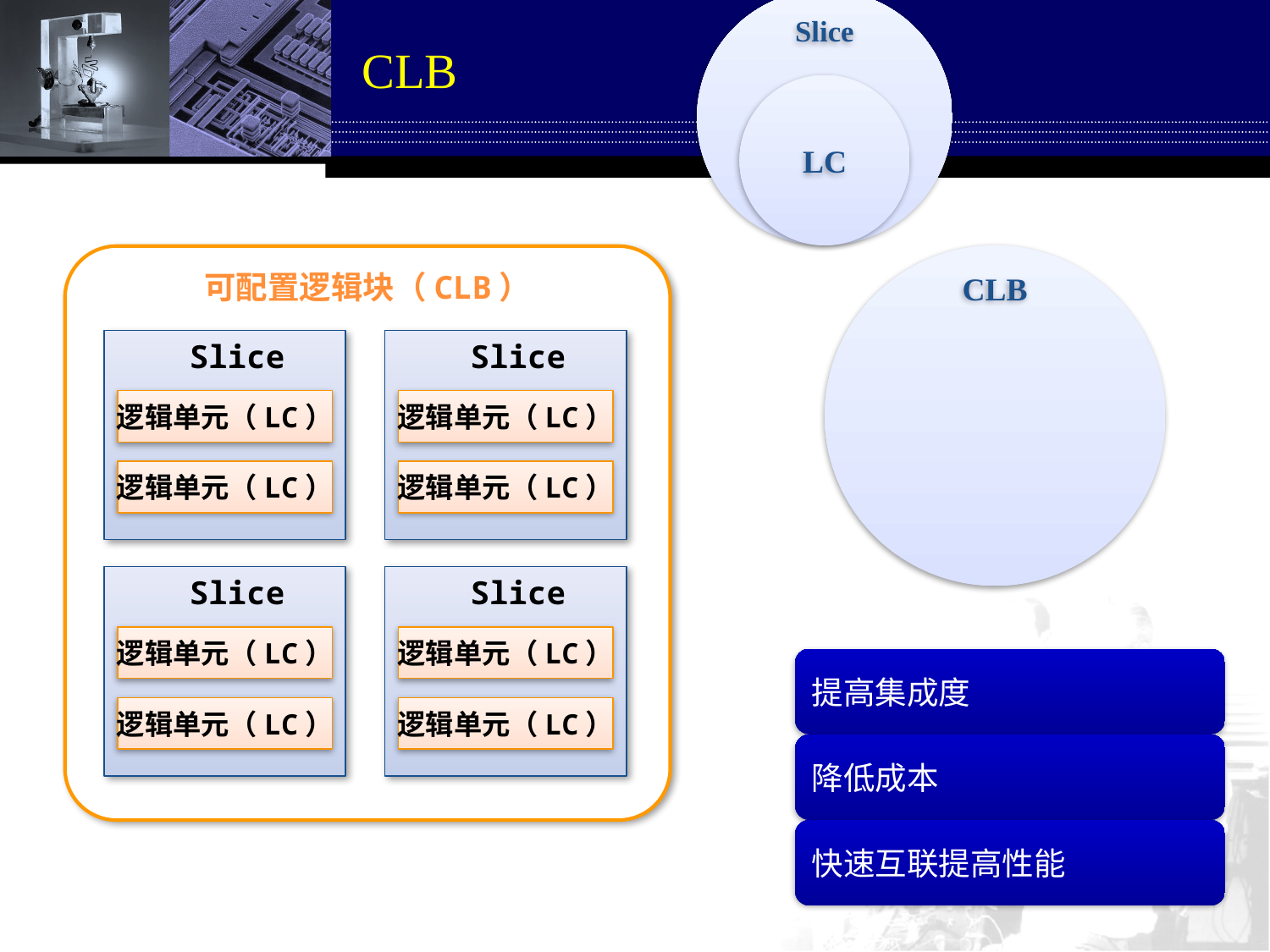

# CLB
CLB
Slice
LC
可配置逻辑块（CLB）
Slice
逻辑单元（LC）
逻辑单元（LC）
Slice
逻辑单元（LC）
逻辑单元（LC）
Slice
逻辑单元（LC）
逻辑单元（LC）
Slice
逻辑单元（LC）
逻辑单元（LC）
提高集成度
降低成本
快速互联提高性能